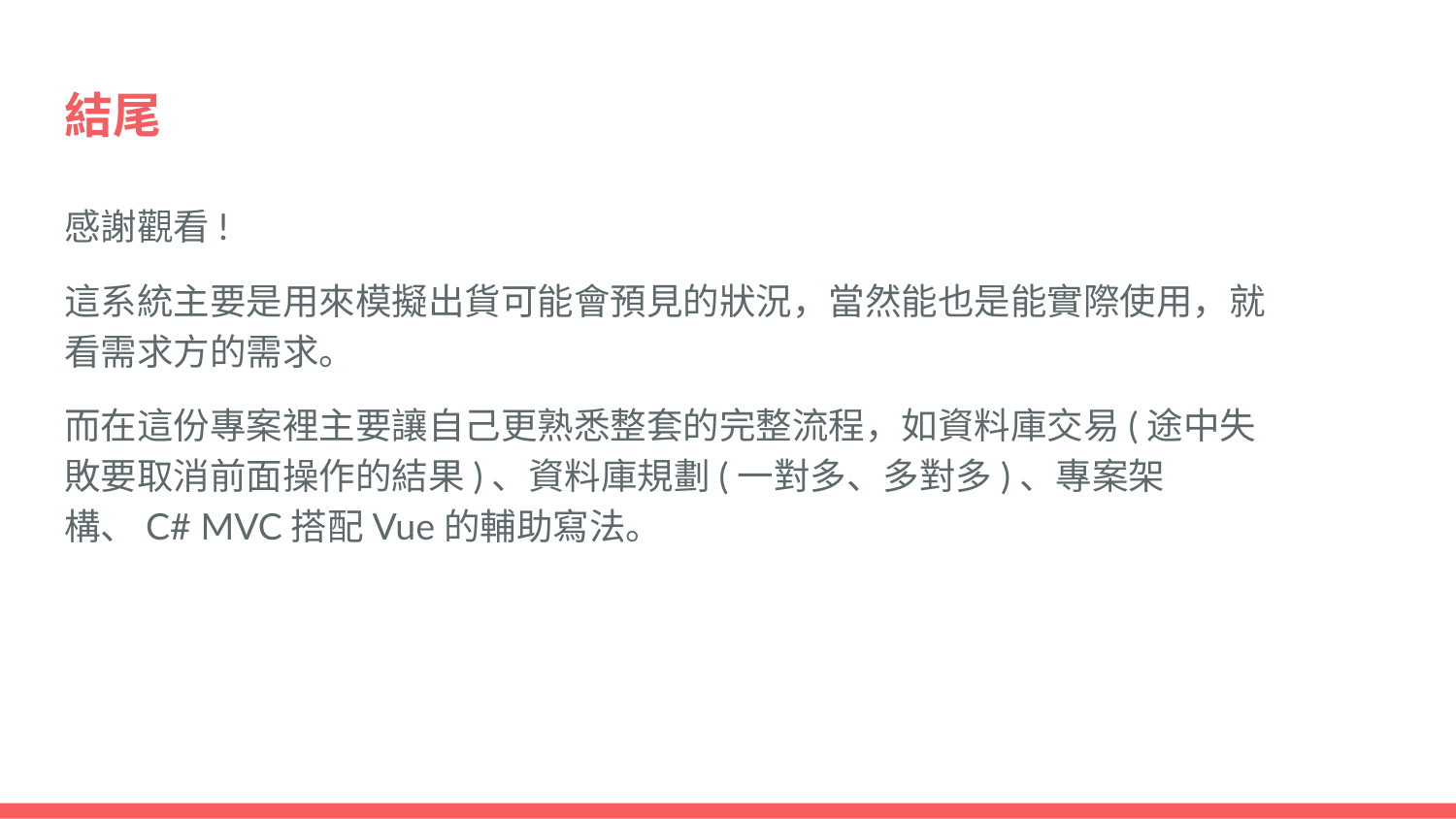

# 結尾
感謝觀看!
這系統主要是用來模擬出貨可能會預見的狀況，當然能也是能實際使用，就看需求方的需求。
而在這份專案裡主要讓自己更熟悉整套的完整流程，如資料庫交易(途中失敗要取消前面操作的結果)、資料庫規劃(一對多、多對多)、專案架構、C# MVC搭配Vue的輔助寫法。